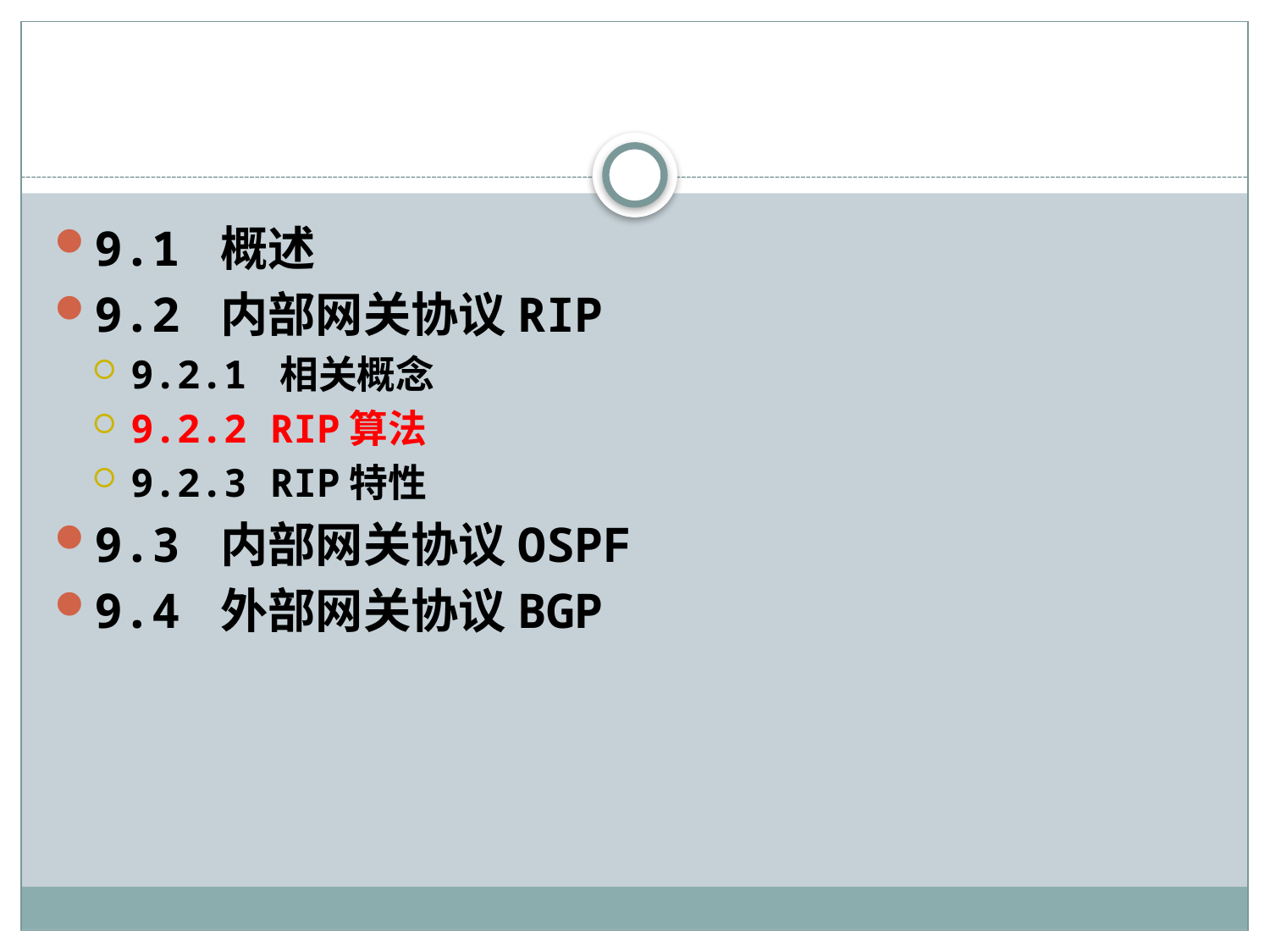

#
9.1 概述
9.2 内部网关协议RIP
9.2.1 相关概念
9.2.2 RIP算法
9.2.3 RIP特性
9.3 内部网关协议OSPF
9.4 外部网关协议BGP